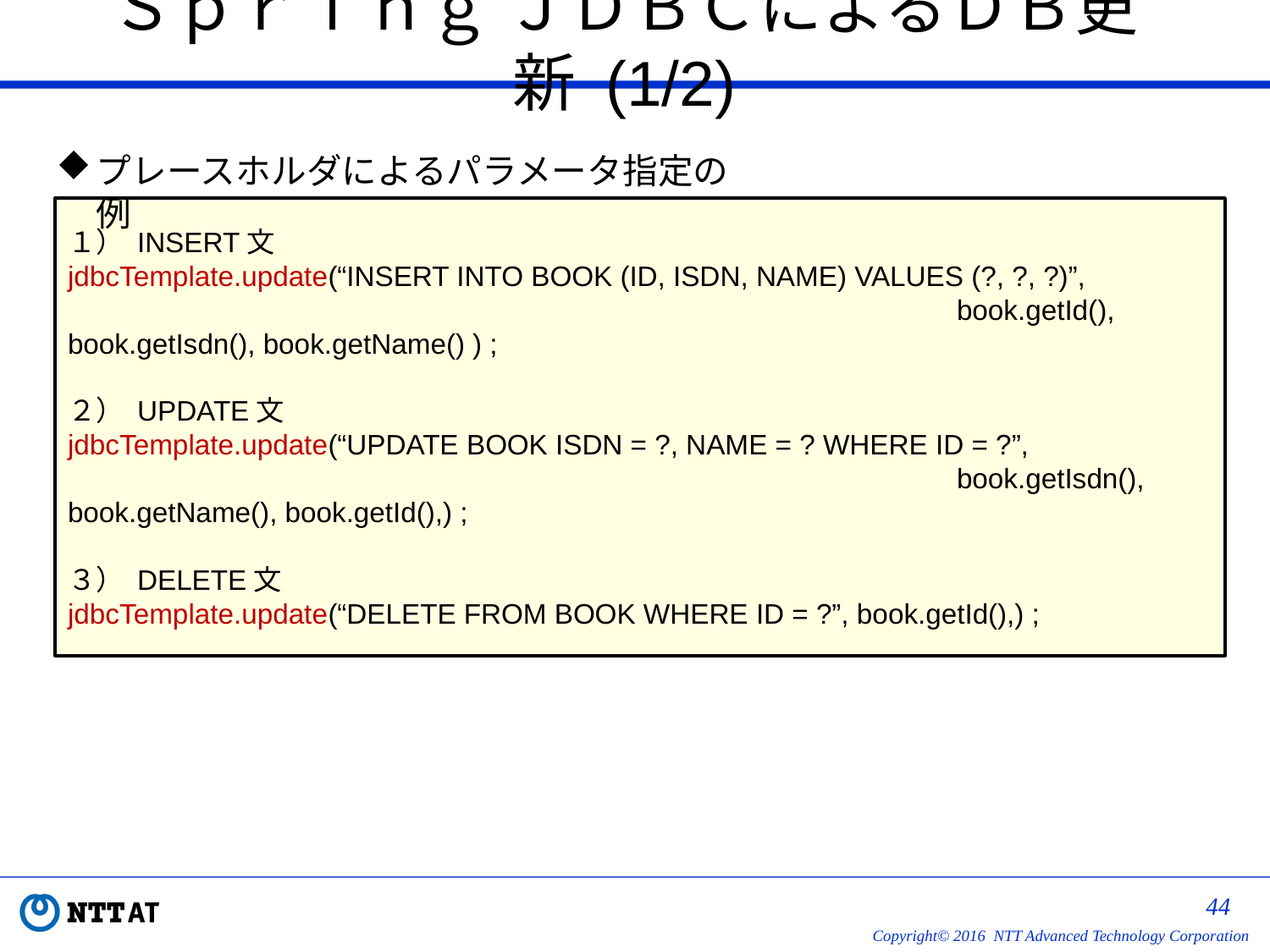

# Ｓｐｒｉｎｇ ＪＤＢＣによるＤＢ更新 (1/2)
プレースホルダによるパラメータ指定の例
１） INSERT文
jdbcTemplate.update(“INSERT INTO BOOK (ID, ISDN, NAME) VALUES (?, ?, ?)”,
							book.getId(), book.getIsdn(), book.getName() ) ;

２） UPDATE文
jdbcTemplate.update(“UPDATE BOOK ISDN = ?, NAME = ? WHERE ID = ?”,
							book.getIsdn(), book.getName(), book.getId(),) ;

３） DELETE文
jdbcTemplate.update(“DELETE FROM BOOK WHERE ID = ?”, book.getId(),) ;
44